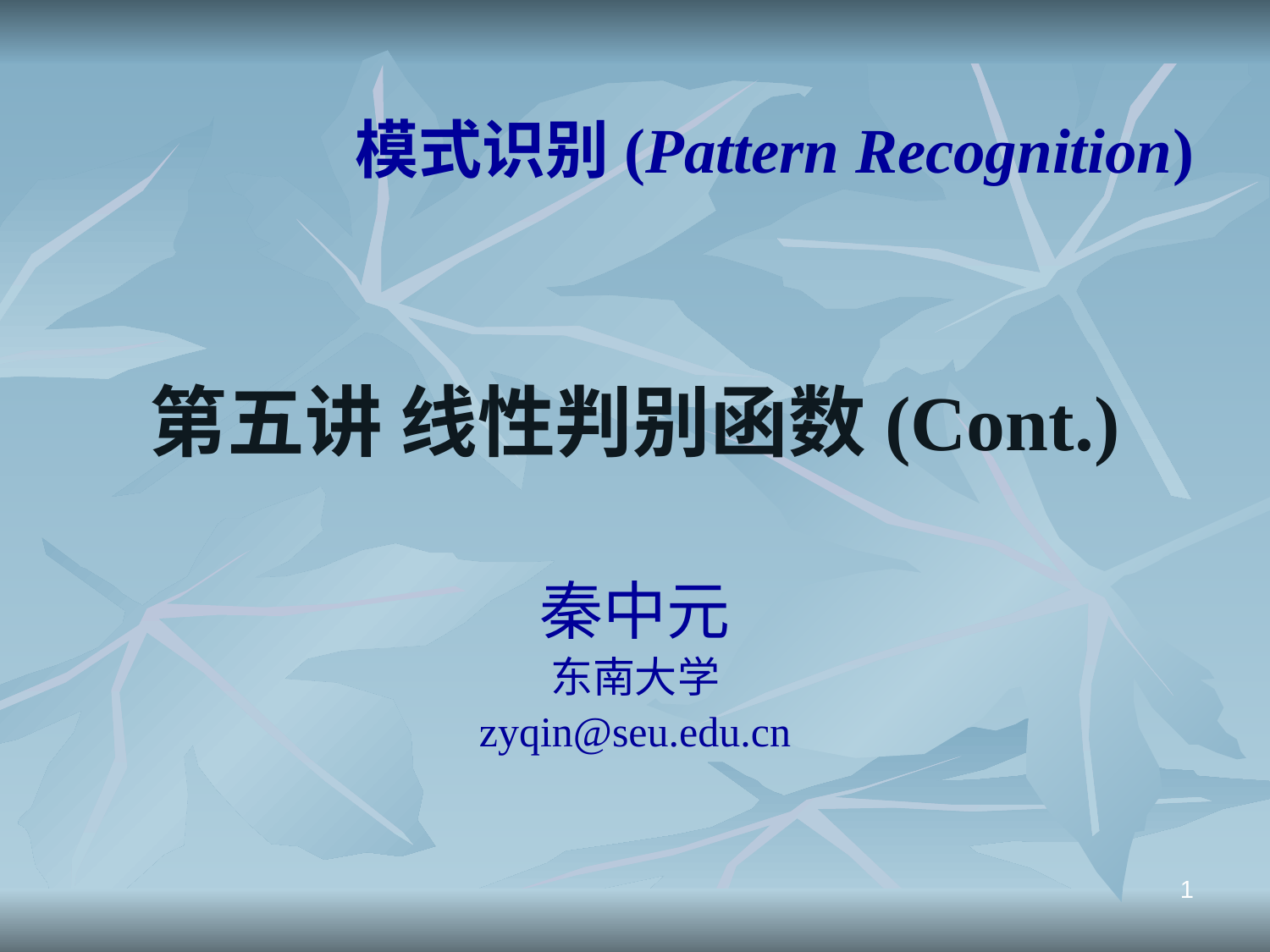

# 模式识别(Pattern Recognition)

第五讲 线性判别函数(Cont.)

秦中元
东南大学
zyqin@seu.edu.cn
1